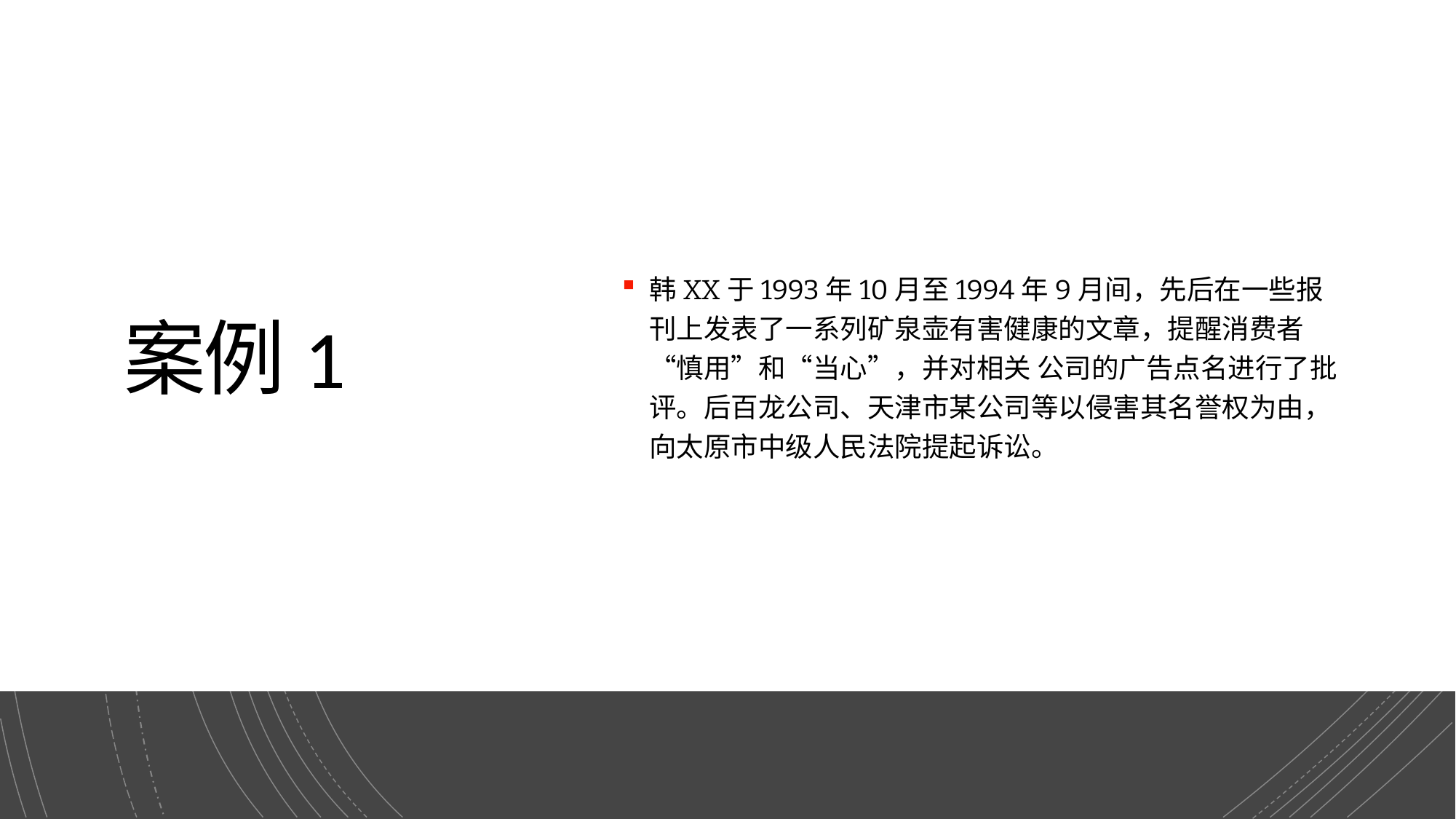

# 案例1
韩XX于1993年10月至1994年9月间，先后在一些报刊上发表了一系列矿泉壶有害健康的文章，提醒消费者“慎用”和“当心”，并对相关 公司的广告点名进行了批评。后百龙公司、天津市某公司等以侵害其名誉权为由，向太原市中级人民法院提起诉讼。